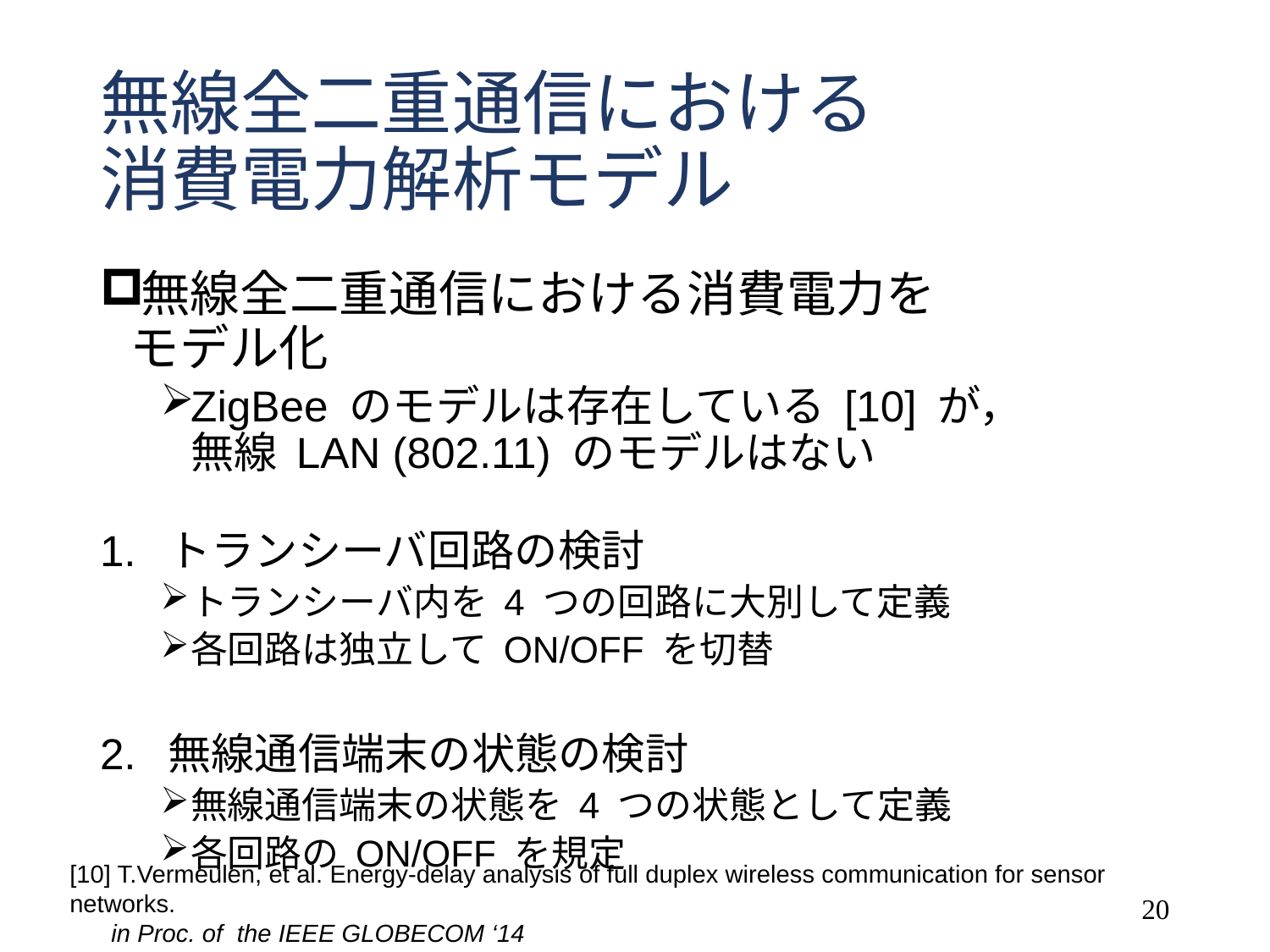

# 無線全二重通信における 消費電力解析モデル
無線全二重通信における消費電力を
モデル化
ZigBee のモデルは存在している [10] が，
無線 LAN (802.11) のモデルはない

トランシーバ回路の検討
トランシーバ内を 4 つの回路に大別して定義
各回路は独立して ON/OFF を切替

無線通信端末の状態の検討
無線通信端末の状態を 4 つの状態として定義
各回路の ON/OFF を規定
[10] T.Vermeulen, et al. Energy-delay analysis of full duplex wireless communication for sensor networks. 　　
　  in Proc. of  the IEEE GLOBECOM ‘14
20